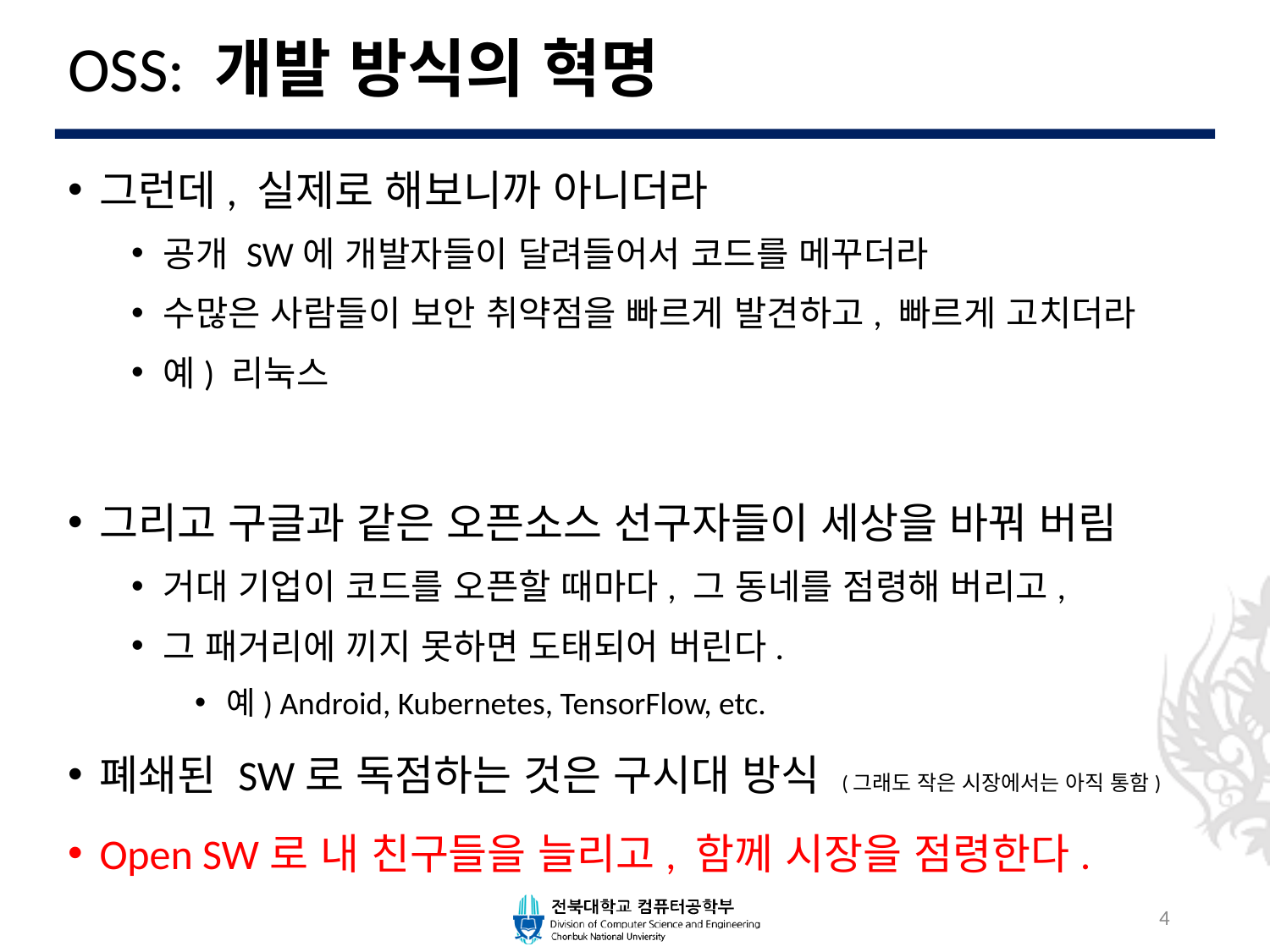

# OSS: 개발 방식의 혁명
그런데, 실제로 해보니까 아니더라
공개 SW에 개발자들이 달려들어서 코드를 메꾸더라
수많은 사람들이 보안 취약점을 빠르게 발견하고, 빠르게 고치더라
예) 리눅스

그리고 구글과 같은 오픈소스 선구자들이 세상을 바꿔 버림
거대 기업이 코드를 오픈할 때마다, 그 동네를 점령해 버리고,
그 패거리에 끼지 못하면 도태되어 버린다.
예) Android, Kubernetes, TensorFlow, etc.
폐쇄된 SW로 독점하는 것은 구시대 방식 (그래도 작은 시장에서는 아직 통함)
Open SW로 내 친구들을 늘리고, 함께 시장을 점령한다.
4